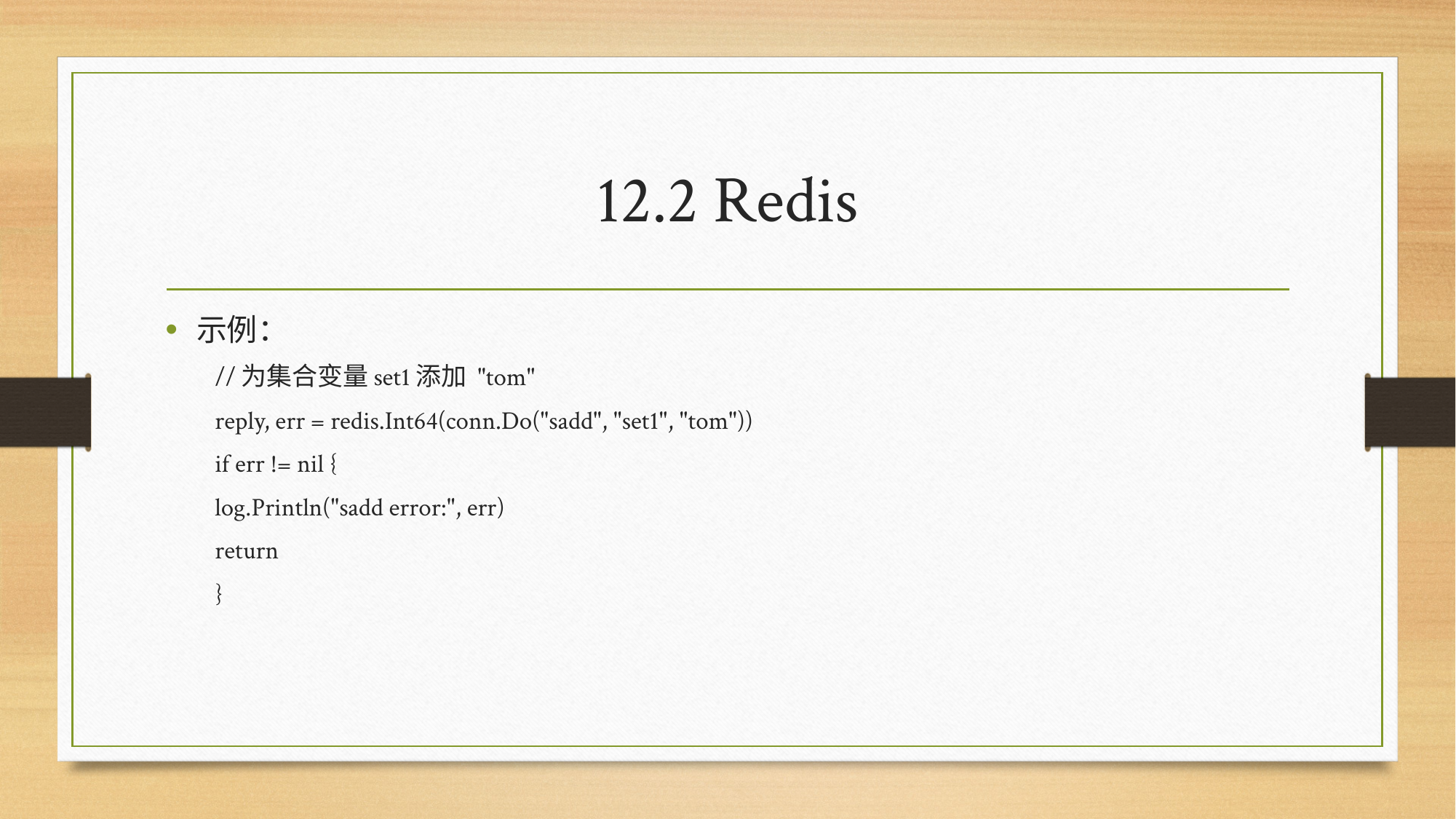

# 12.2 Redis
示例：
	//为集合变量set1添加 "tom"
	reply, err = redis.Int64(conn.Do("sadd", "set1", "tom"))
	if err != nil {
		log.Println("sadd error:", err)
		return
	}